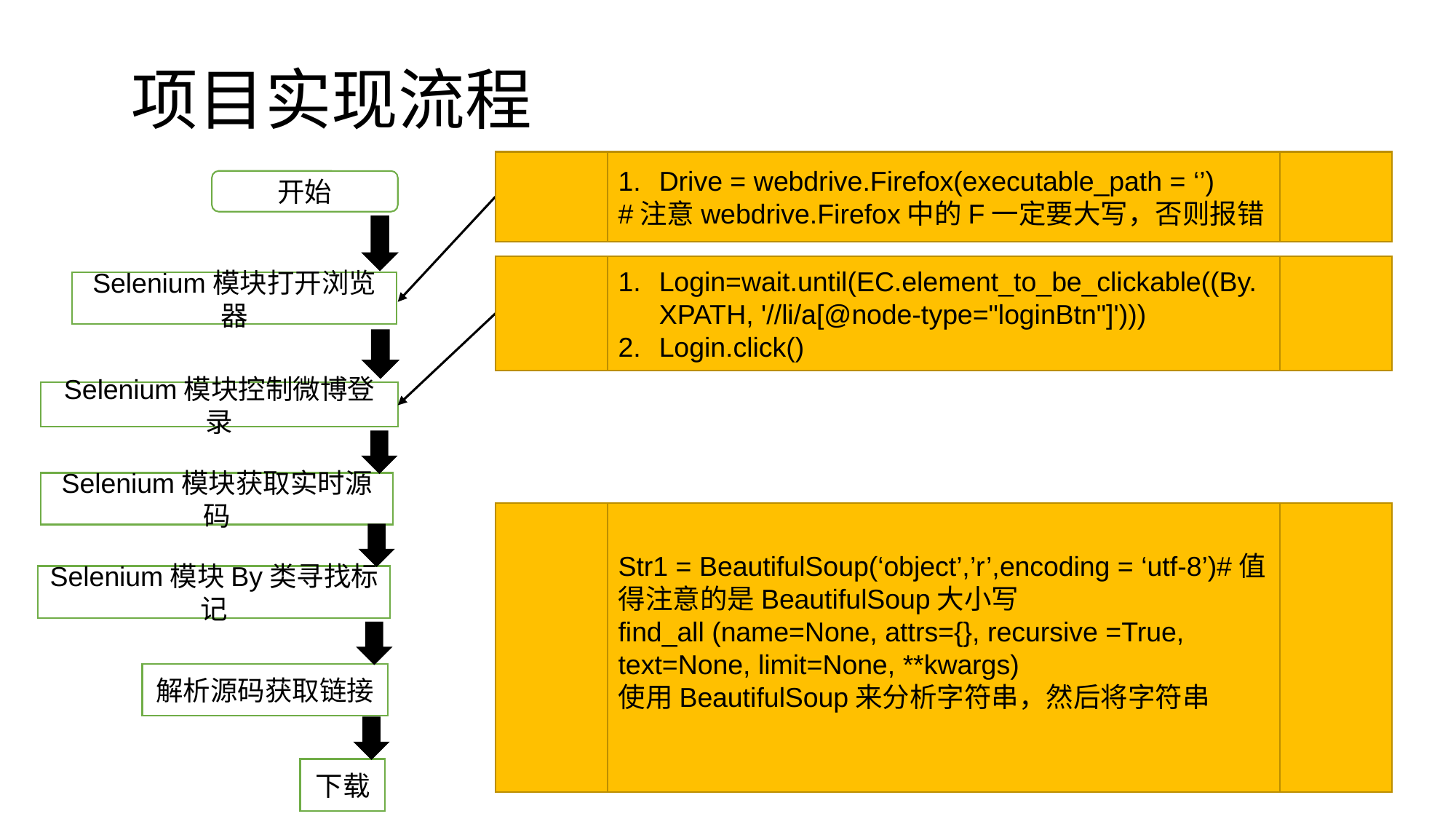

# 项目实现流程
Drive = webdrive.Firefox(executable_path = ‘’)
#注意webdrive.Firefox中的F一定要大写，否则报错
开始

Login=wait.until(EC.element_to_be_clickable((By.XPATH, '//li/a[@node-type="loginBtn"]')))
Login.click()
Selenium模块打开浏览器

Selenium模块控制微博登录

Selenium模块获取实时源码
Str1 = BeautifulSoup(‘object’,’r’,encoding = ‘utf-8’)#值得注意的是BeautifulSoup大小写
find_all (name=None, attrs={}, recursive =True, text=None, limit=None, **kwargs)
使用BeautifulSoup来分析字符串，然后将字符串

Selenium模块By类寻找标记

解析源码获取链接

下载